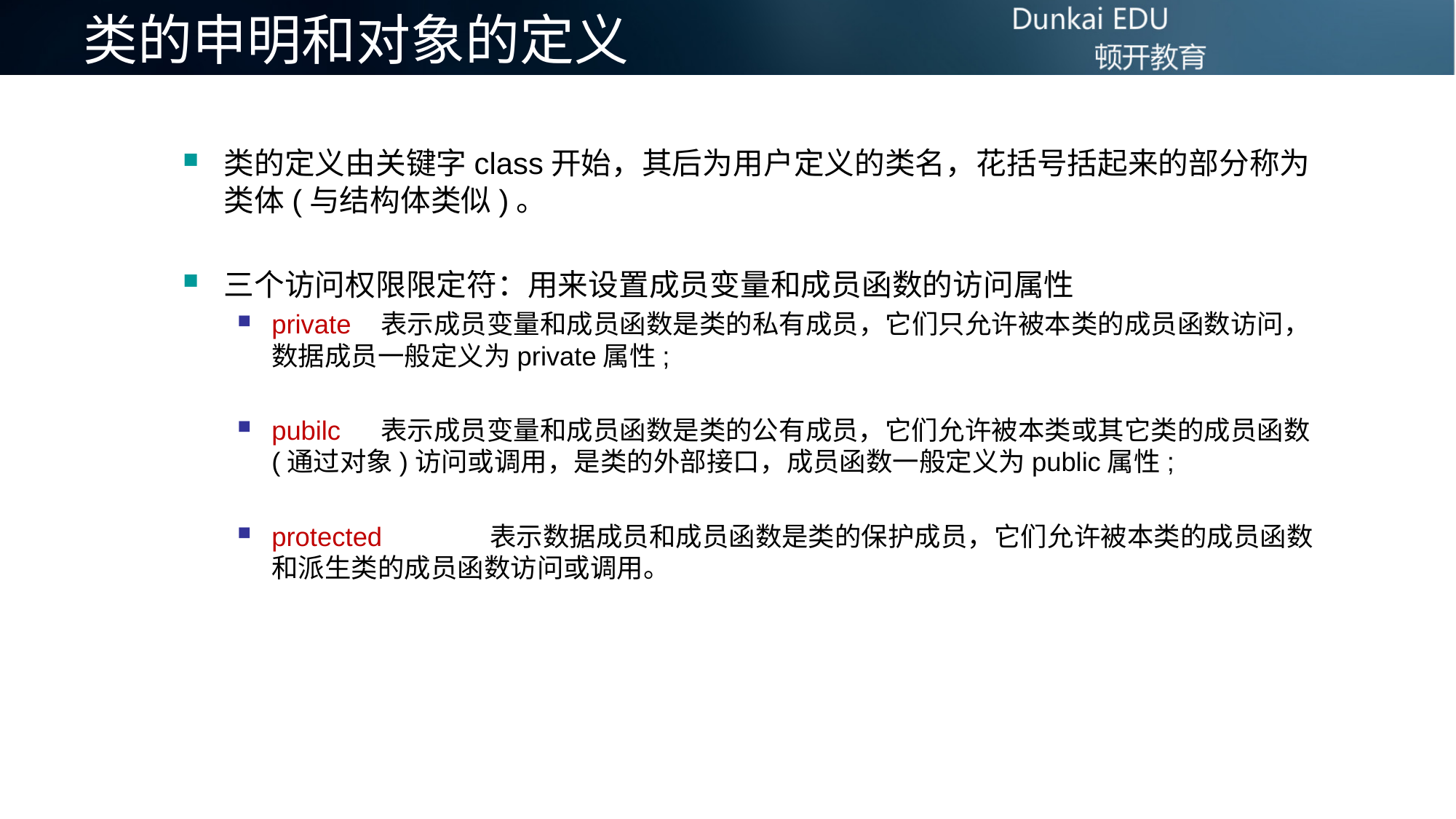

# 类的申明和对象的定义
类的定义由关键字class开始，其后为用户定义的类名，花括号括起来的部分称为类体(与结构体类似)。

三个访问权限限定符：用来设置成员变量和成员函数的访问属性
private	表示成员变量和成员函数是类的私有成员，它们只允许被本类的成员函数访问，数据成员一般定义为private属性;

pubilc	表示成员变量和成员函数是类的公有成员，它们允许被本类或其它类的成员函数(通过对象)访问或调用，是类的外部接口，成员函数一般定义为public属性;

protected	表示数据成员和成员函数是类的保护成员，它们允许被本类的成员函数和派生类的成员函数访问或调用。